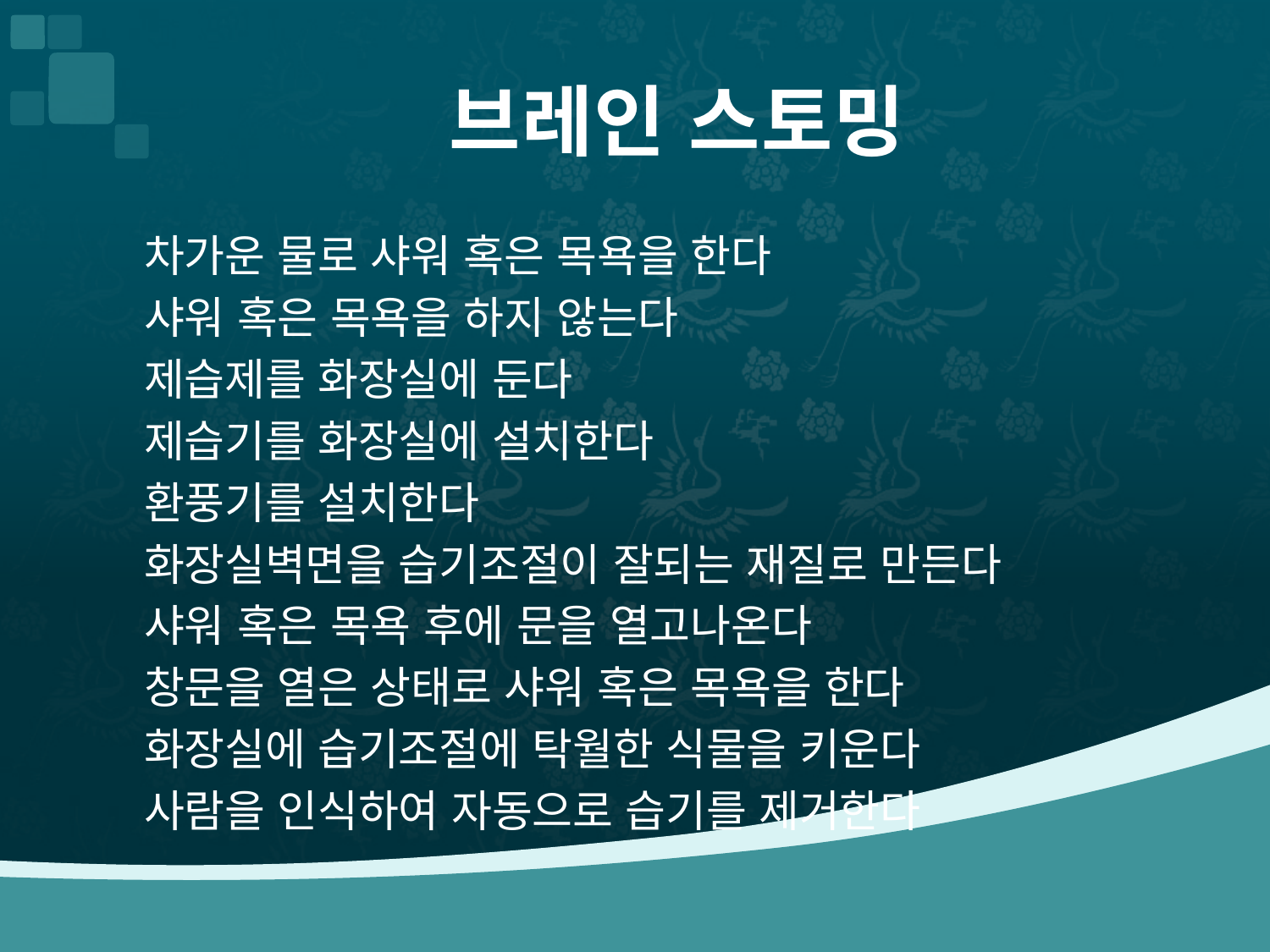

# 브레인 스토밍
     차가운 물로 샤워 혹은 목욕을 한다
     샤워 혹은 목욕을 하지 않는다
     제습제를 화장실에 둔다
     제습기를 화장실에 설치한다
     환풍기를 설치한다
     화장실벽면을 습기조절이 잘되는 재질로 만든다
     샤워 혹은 목욕 후에 문을 열고나온다
     창문을 열은 상태로 샤워 혹은 목욕을 한다
     화장실에 습기조절에 탁월한 식물을 키운다
     사람을 인식하여 자동으로 습기를 제거한다